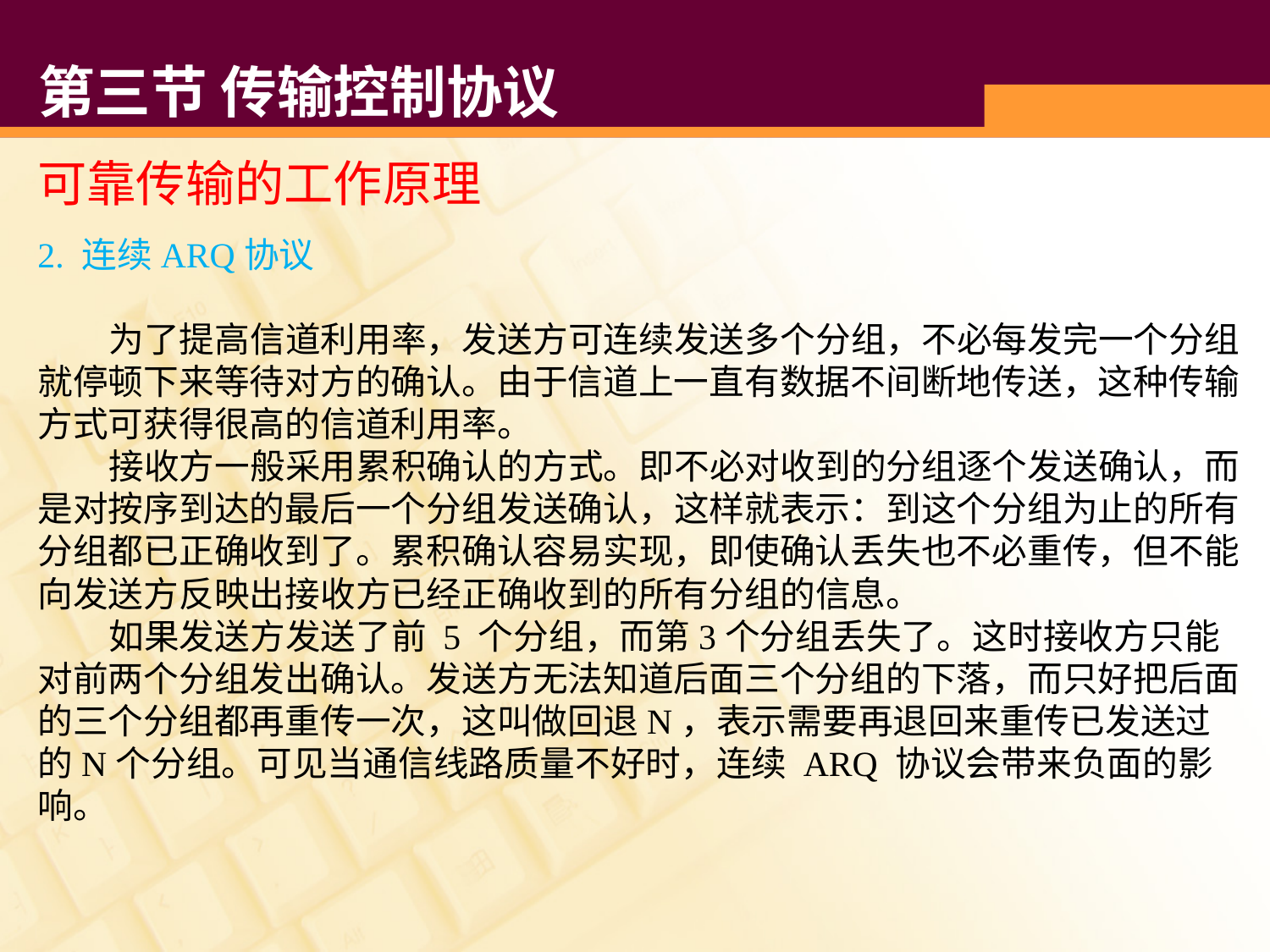

# 第三节 传输控制协议
可靠传输的工作原理

2. 连续ARQ协议

        为了提高信道利用率，发送方可连续发送多个分组，不必每发完一个分组就停顿下来等待对方的确认。由于信道上一直有数据不间断地传送，这种传输方式可获得很高的信道利用率。
        接收方一般采用累积确认的方式。即不必对收到的分组逐个发送确认，而是对按序到达的最后一个分组发送确认，这样就表示：到这个分组为止的所有分组都已正确收到了。累积确认容易实现，即使确认丢失也不必重传，但不能向发送方反映出接收方已经正确收到的所有分组的信息。
        如果发送方发送了前 5 个分组，而第3个分组丢失了。这时接收方只能对前两个分组发出确认。发送方无法知道后面三个分组的下落，而只好把后面的三个分组都再重传一次，这叫做回退N，表示需要再退回来重传已发送过的N个分组。可见当通信线路质量不好时，连续 ARQ 协议会带来负面的影响。